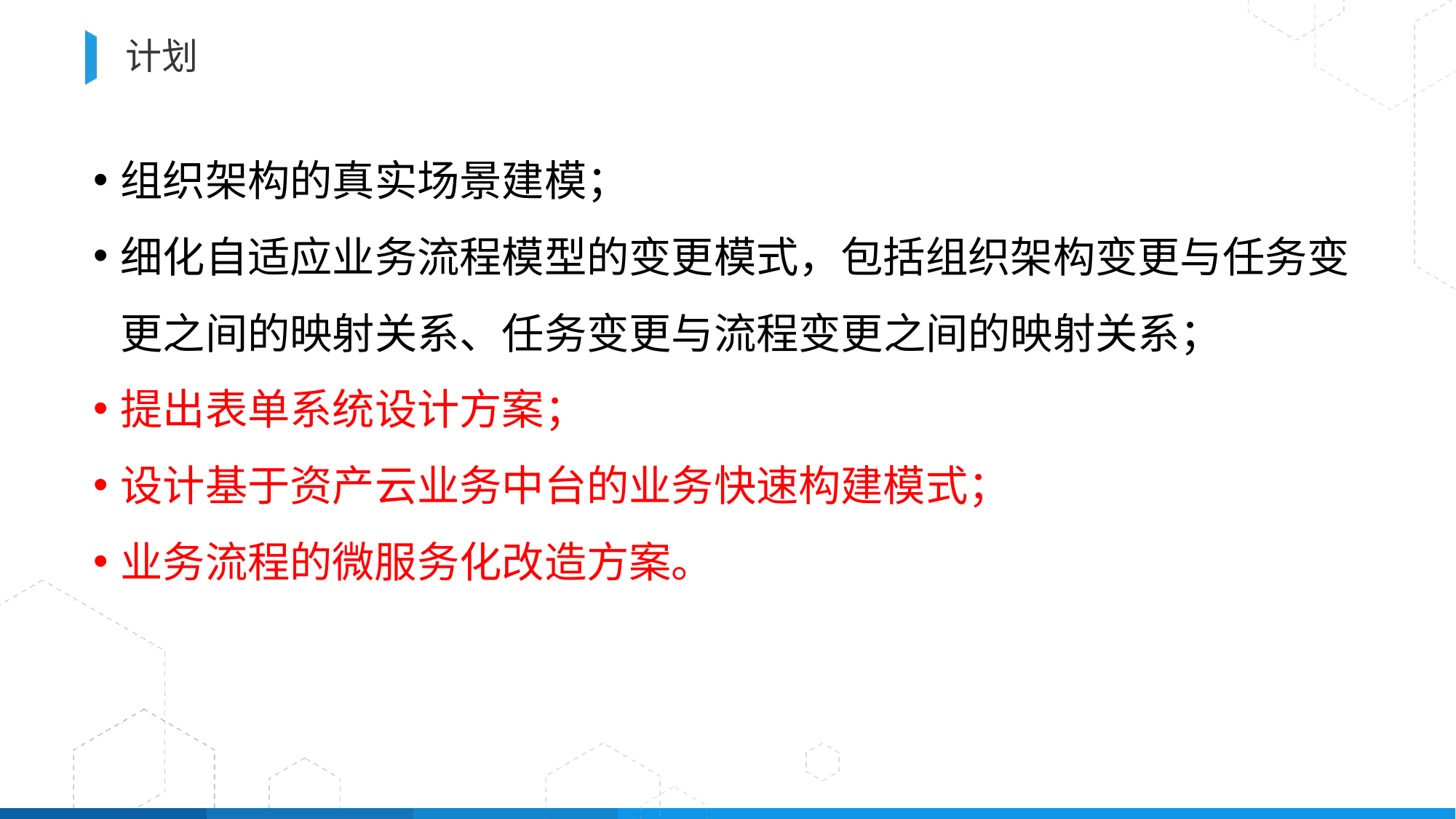

# 计划

组织架构的真实场景建模；
细化自适应业务流程模型的变更模式，包括组织架构变更与任务变更之间的映射关系、任务变更与流程变更之间的映射关系；
提出表单系统设计方案；
设计基于资产云业务中台的业务快速构建模式；
业务流程的微服务化改造方案。